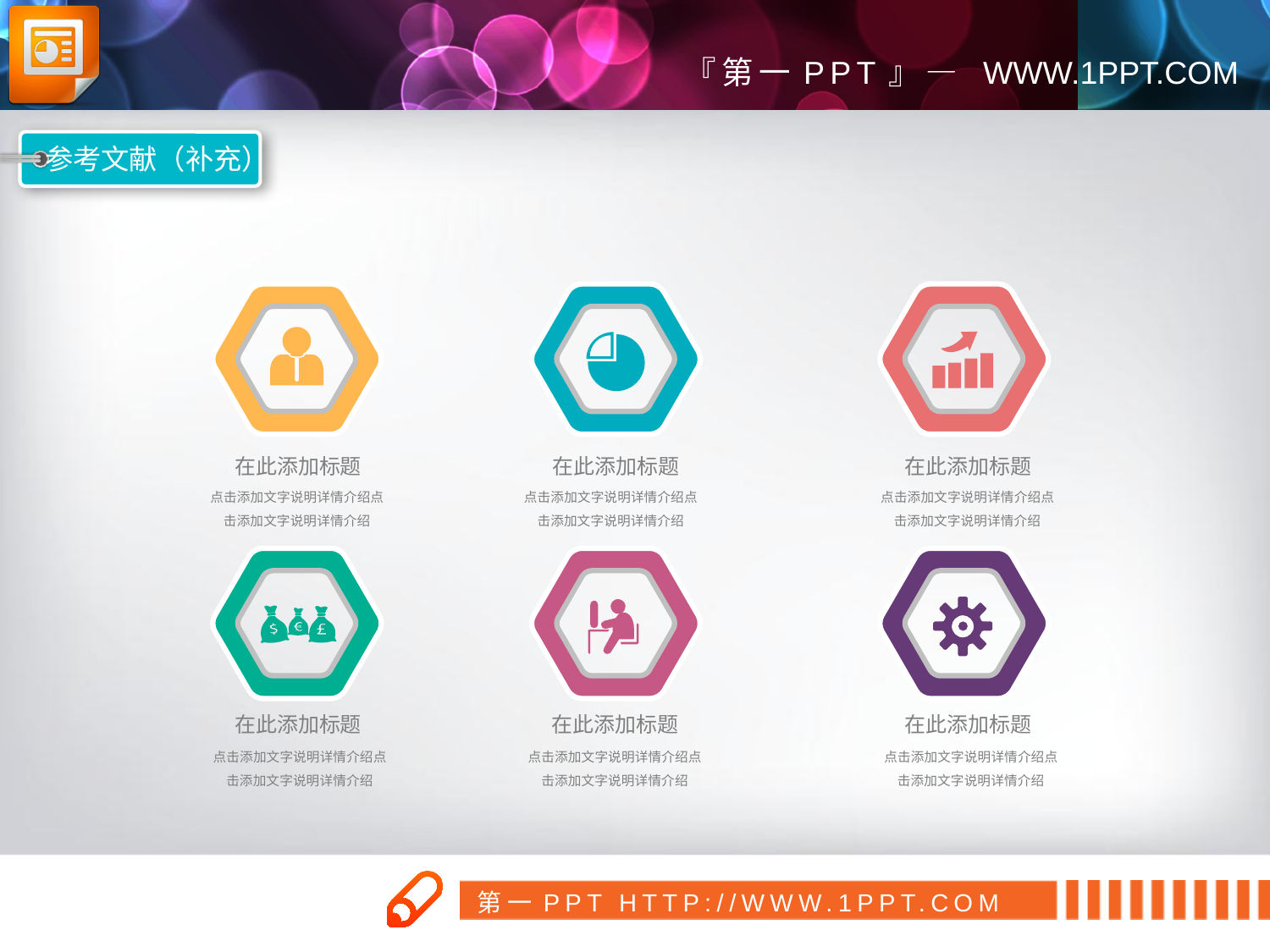

参考文献（补充）

在此添加标题
在此添加标题
在此添加标题
点击添加文字说明详情介绍点击添加文字说明详情介绍
点击添加文字说明详情介绍点击添加文字说明详情介绍
点击添加文字说明详情介绍点击添加文字说明详情介绍

在此添加标题
在此添加标题
在此添加标题
点击添加文字说明详情介绍点击添加文字说明详情介绍
点击添加文字说明详情介绍点击添加文字说明详情介绍
点击添加文字说明详情介绍点击添加文字说明详情介绍